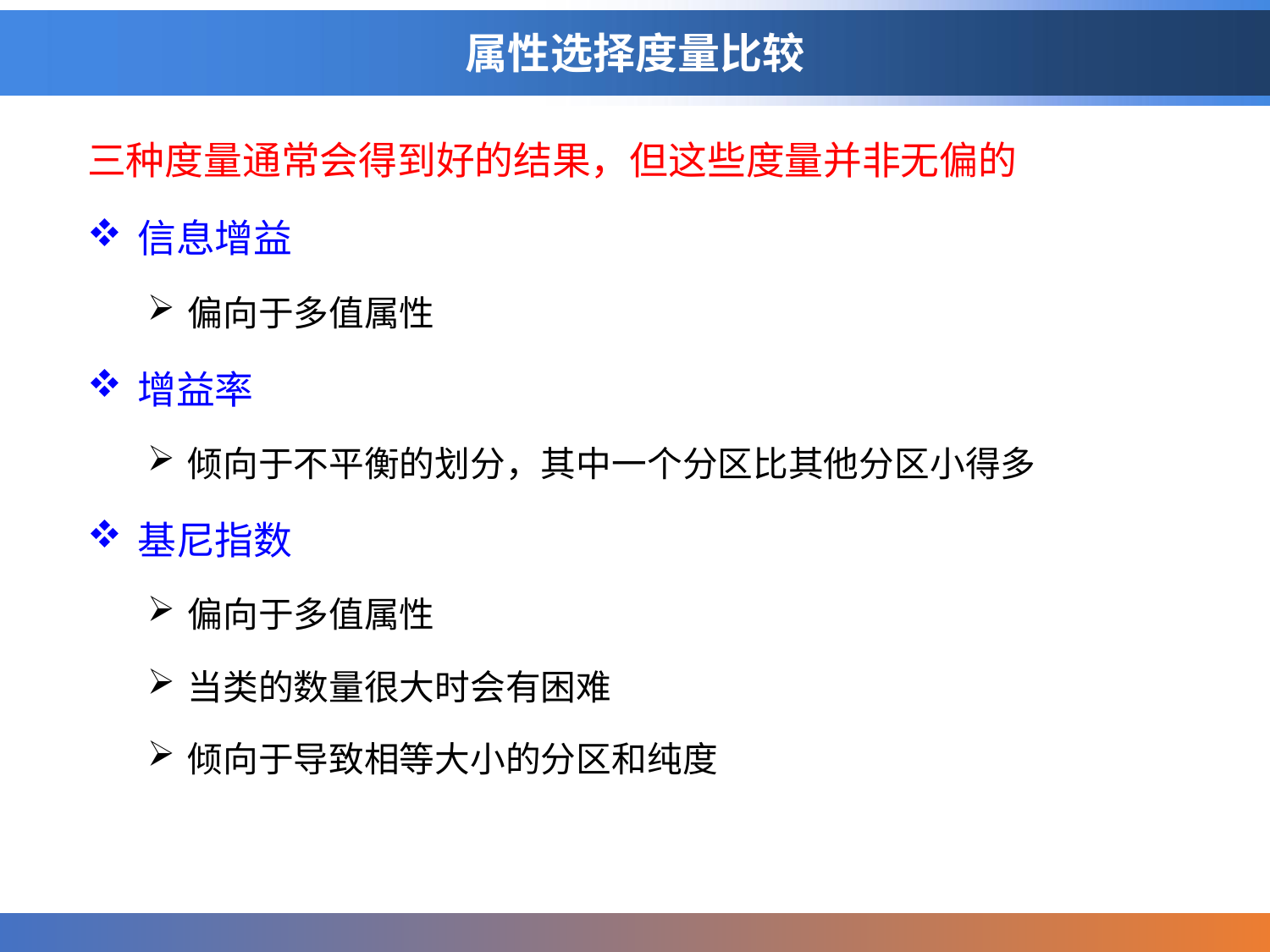

# 属性选择度量比较
三种度量通常会得到好的结果，但这些度量并非无偏的
信息增益
偏向于多值属性
增益率
倾向于不平衡的划分，其中一个分区比其他分区小得多
基尼指数
偏向于多值属性
当类的数量很大时会有困难
倾向于导致相等大小的分区和纯度